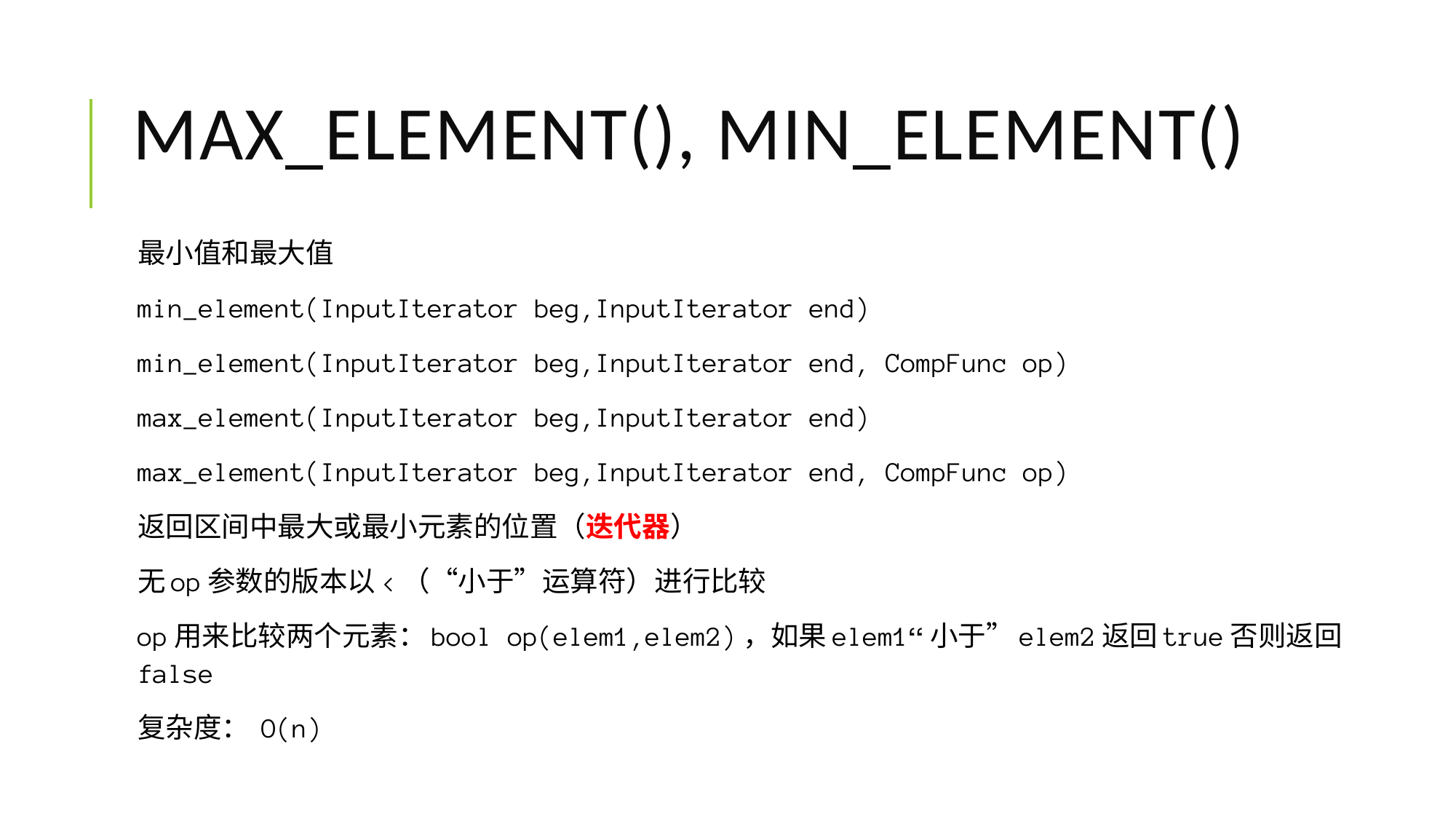

# MAX_ELEMENT(), mIN_ELEMENT()
最小值和最大值
min_element(InputIterator beg,InputIterator end)
min_element(InputIterator beg,InputIterator end, CompFunc op)
max_element(InputIterator beg,InputIterator end)
max_element(InputIterator beg,InputIterator end, CompFunc op)
返回区间中最大或最小元素的位置（迭代器）
无op参数的版本以<（“小于”运算符）进行比较
op用来比较两个元素：bool op(elem1,elem2)，如果elem1“小于”elem2返回true否则返回false
复杂度： O(n)